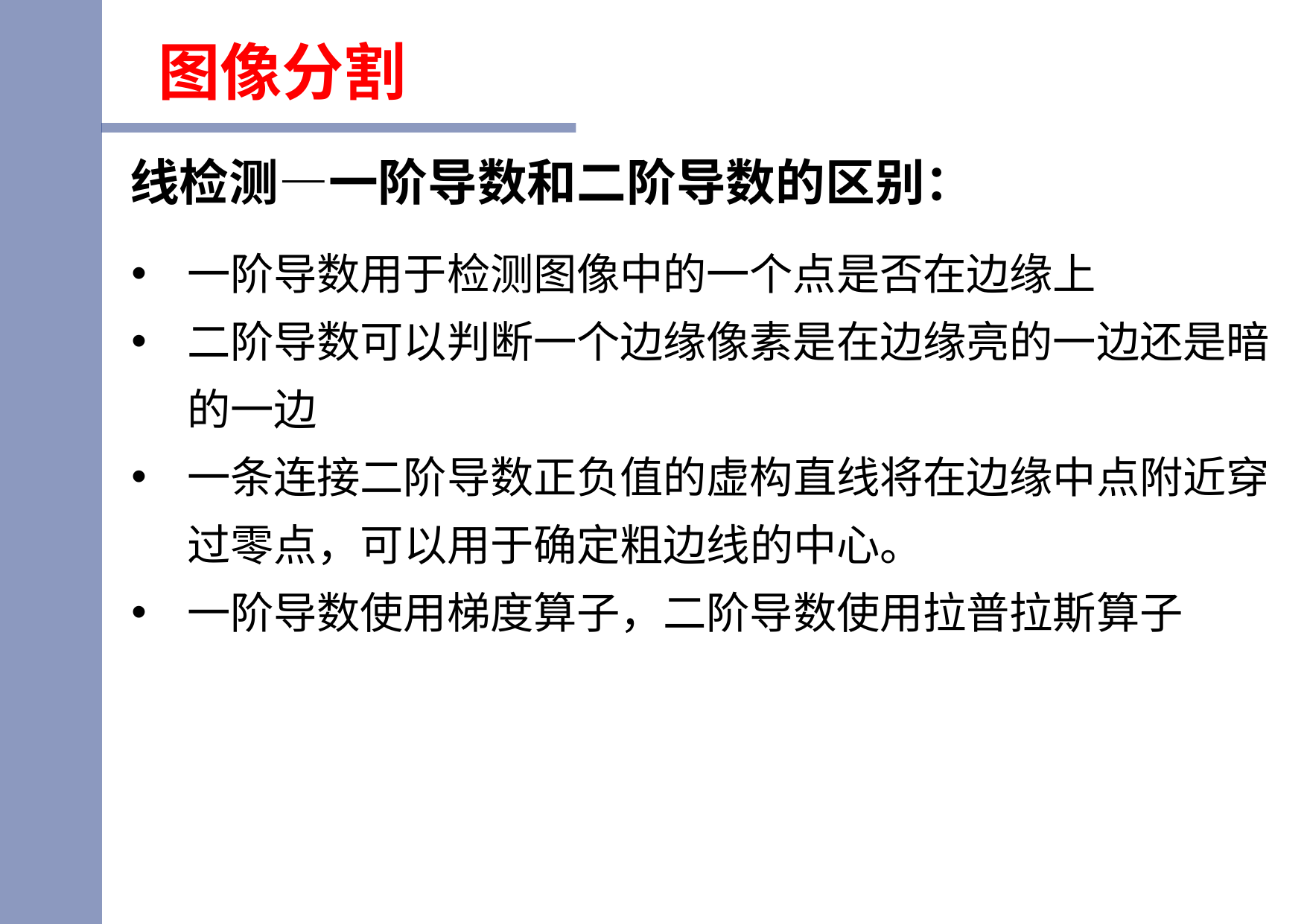

图像分割
线检测—一阶导数和二阶导数的区别：
一阶导数用于检测图像中的一个点是否在边缘上
二阶导数可以判断一个边缘像素是在边缘亮的一边还是暗的一边
一条连接二阶导数正负值的虚构直线将在边缘中点附近穿过零点，可以用于确定粗边线的中心。
一阶导数使用梯度算子，二阶导数使用拉普拉斯算子